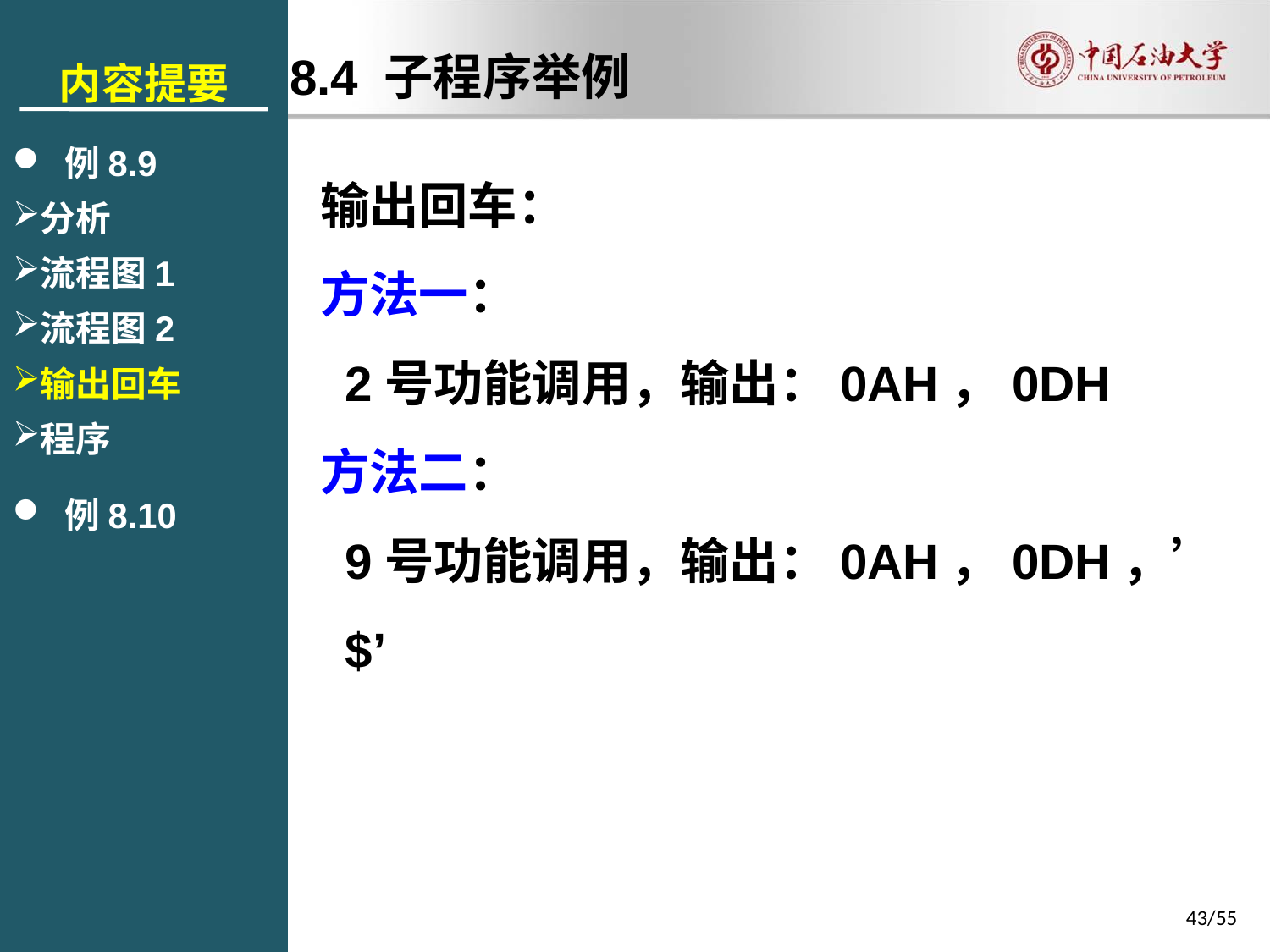

内容提要
 例8.9
分析
流程图1
流程图2
输出回车
程序
 例8.10
8.4 子程序举例
输出回车：
方法一：
2号功能调用，输出：0AH，0DH
方法二：
9号功能调用，输出：0AH，0DH，’$’
43/55